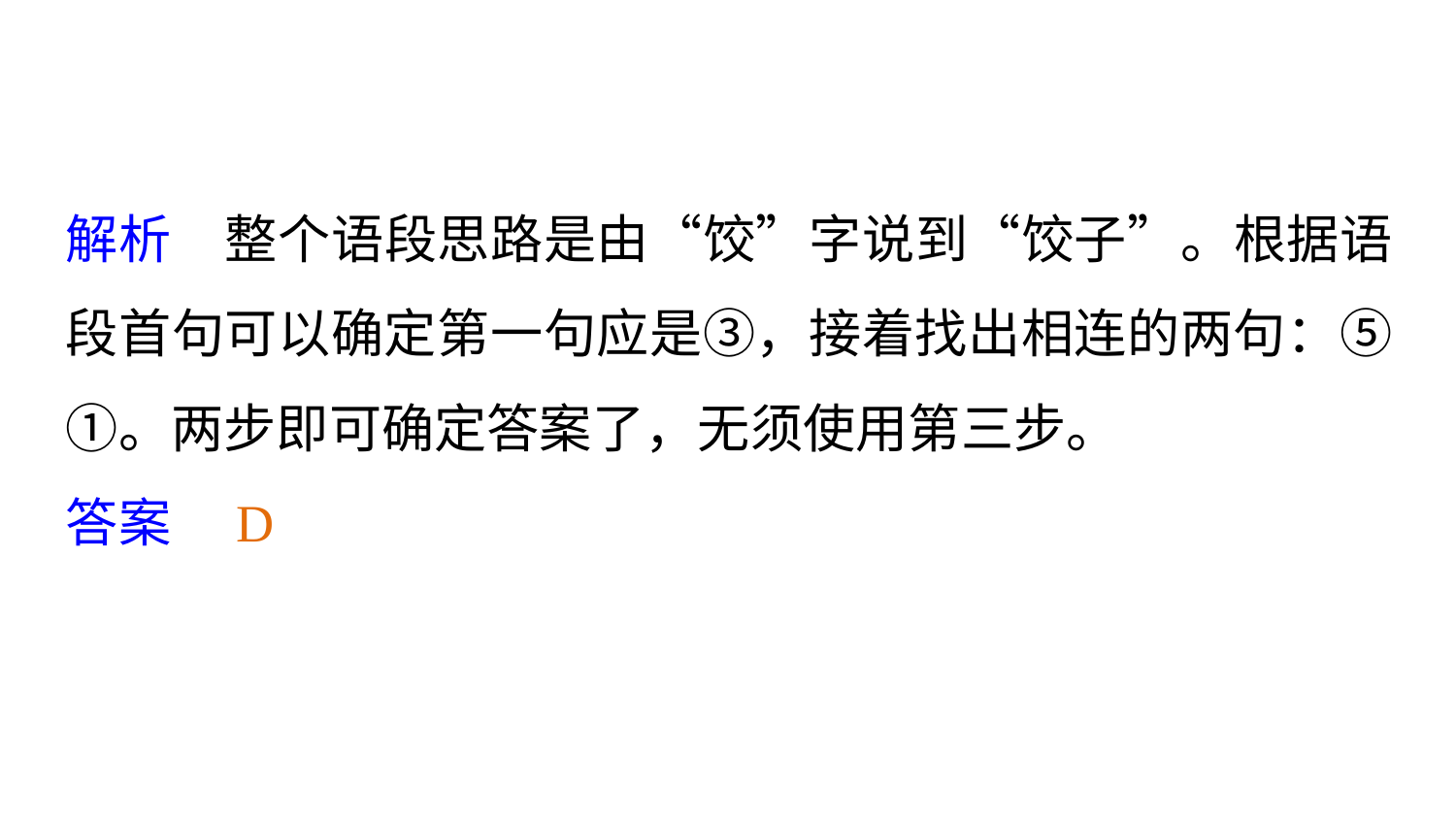

解析　整个语段思路是由“饺”字说到“饺子”。根据语段首句可以确定第一句应是③，接着找出相连的两句：⑤①。两步即可确定答案了，无须使用第三步。
答案　D